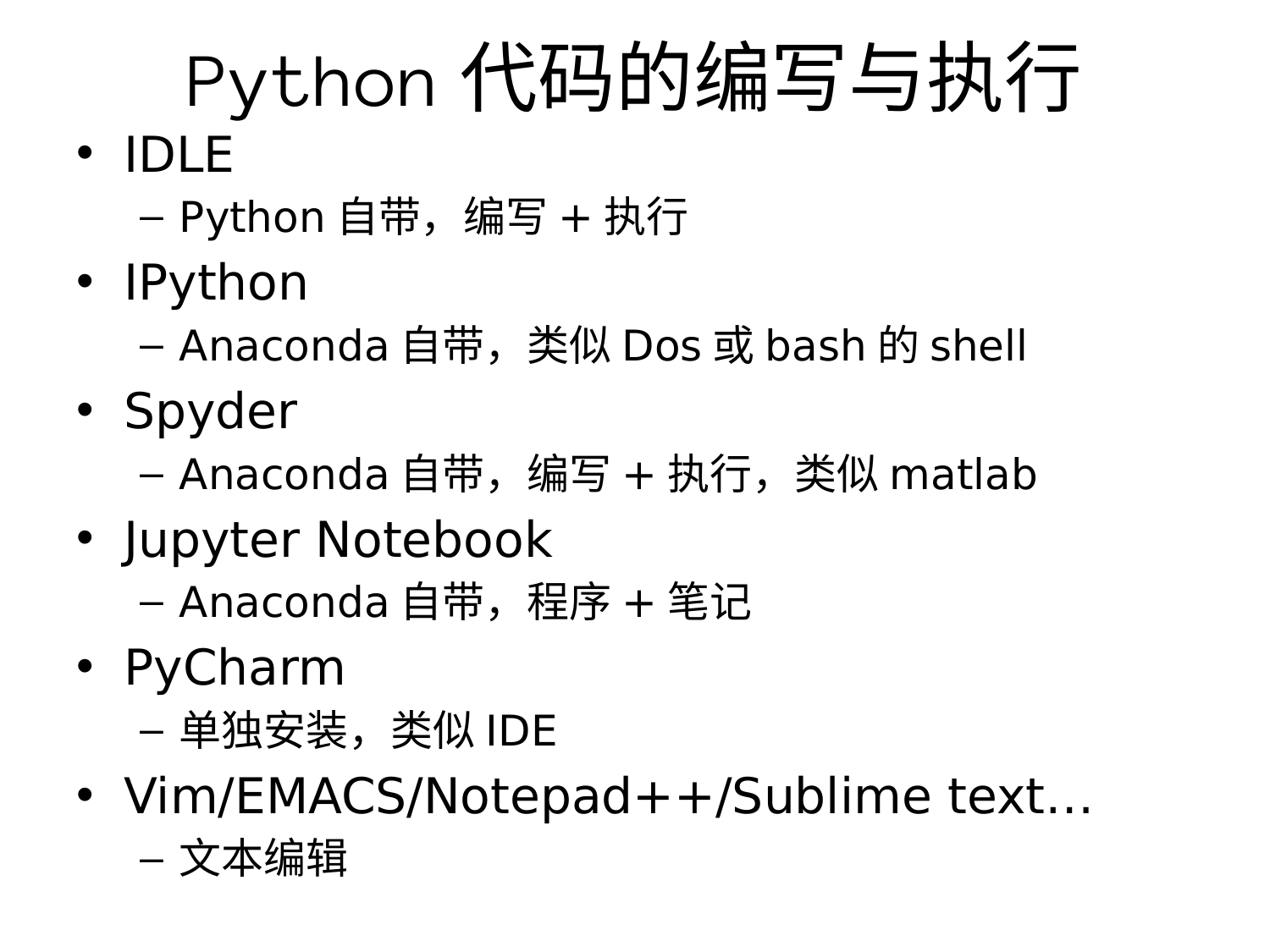

# Python代码的编写与执行
IDLE
Python自带，编写+执行
IPython
Anaconda自带，类似Dos或bash的shell
Spyder
Anaconda自带，编写+执行，类似matlab
Jupyter Notebook
Anaconda自带，程序+笔记
PyCharm
单独安装，类似IDE
Vim/EMACS/Notepad++/Sublime text…
文本编辑